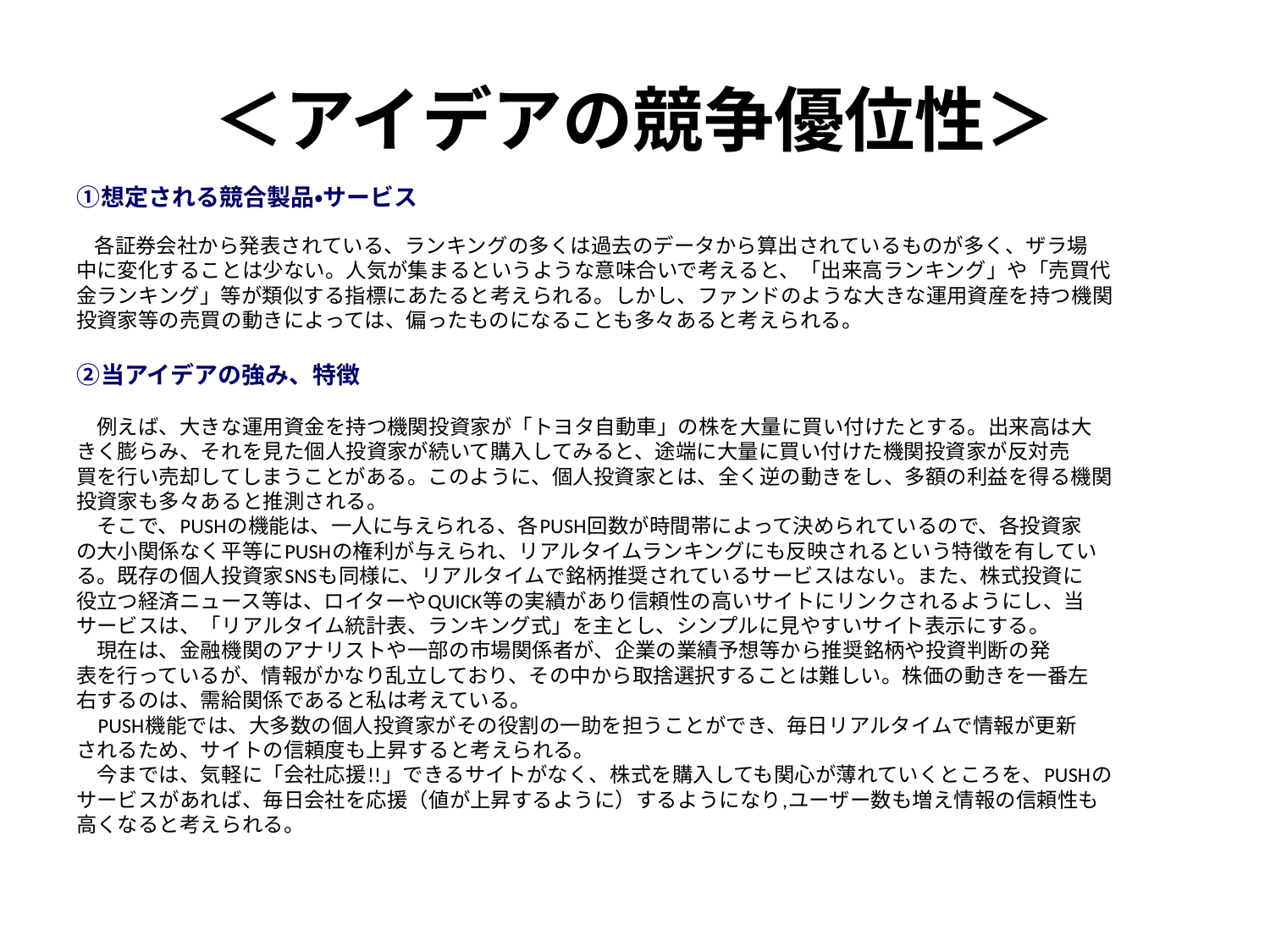

# ＜アイデアの競争優位性＞
①想定される競合製品・サービス

　各証券会社から発表されている、ランキングの多くは過去のデータから算出されているものが多く、ザラ場
中に変化することは少ない。人気が集まるというような意味合いで考えると、「出来高ランキング」や「売買代
金ランキング」等が類似する指標にあたると考えられる。しかし、ファンドのような大きな運用資産を持つ機関
投資家等の売買の動きによっては、偏ったものになることも多々あると考えられる。

②当アイデアの強み、特徴

　例えば、大きな運用資金を持つ機関投資家が「トヨタ自動車」の株を大量に買い付けたとする。出来高は大
きく膨らみ、それを見た個人投資家が続いて購入してみると、途端に大量に買い付けた機関投資家が反対売
買を行い売却してしまうことがある。このように、個人投資家とは、全く逆の動きをし、多額の利益を得る機関
投資家も多々あると推測される。
　そこで、PUSHの機能は、一人に与えられる、各PUSH回数が時間帯によって決められているので、各投資家
の大小関係なく平等にPUSHの権利が与えられ、リアルタイムランキングにも反映されるという特徴を有してい
る。既存の個人投資家SNSも同様に、リアルタイムで銘柄推奨されているサービスはない。また、株式投資に
役立つ経済ニュース等は、ロイターやQUICK等の実績があり信頼性の高いサイトにリンクされるようにし、当
サービスは、「リアルタイム統計表、ランキング式」を主とし、シンプルに見やすいサイト表示にする。
　現在は、金融機関のアナリストや一部の市場関係者が、企業の業績予想等から推奨銘柄や投資判断の発
表を行っているが、情報がかなり乱立しており、その中から取捨選択することは難しい。株価の動きを一番左
右するのは、需給関係であると私は考えている。
　PUSH機能では、大多数の個人投資家がその役割の一助を担うことができ、毎日リアルタイムで情報が更新
されるため、サイトの信頼度も上昇すると考えられる。
　今までは、気軽に「会社応援!!」できるサイトがなく、株式を購入しても関心が薄れていくところを、PUSHの
サービスがあれば、毎日会社を応援（値が上昇するように）するようになり,ユーザー数も増え情報の信頼性も
高くなると考えられる。